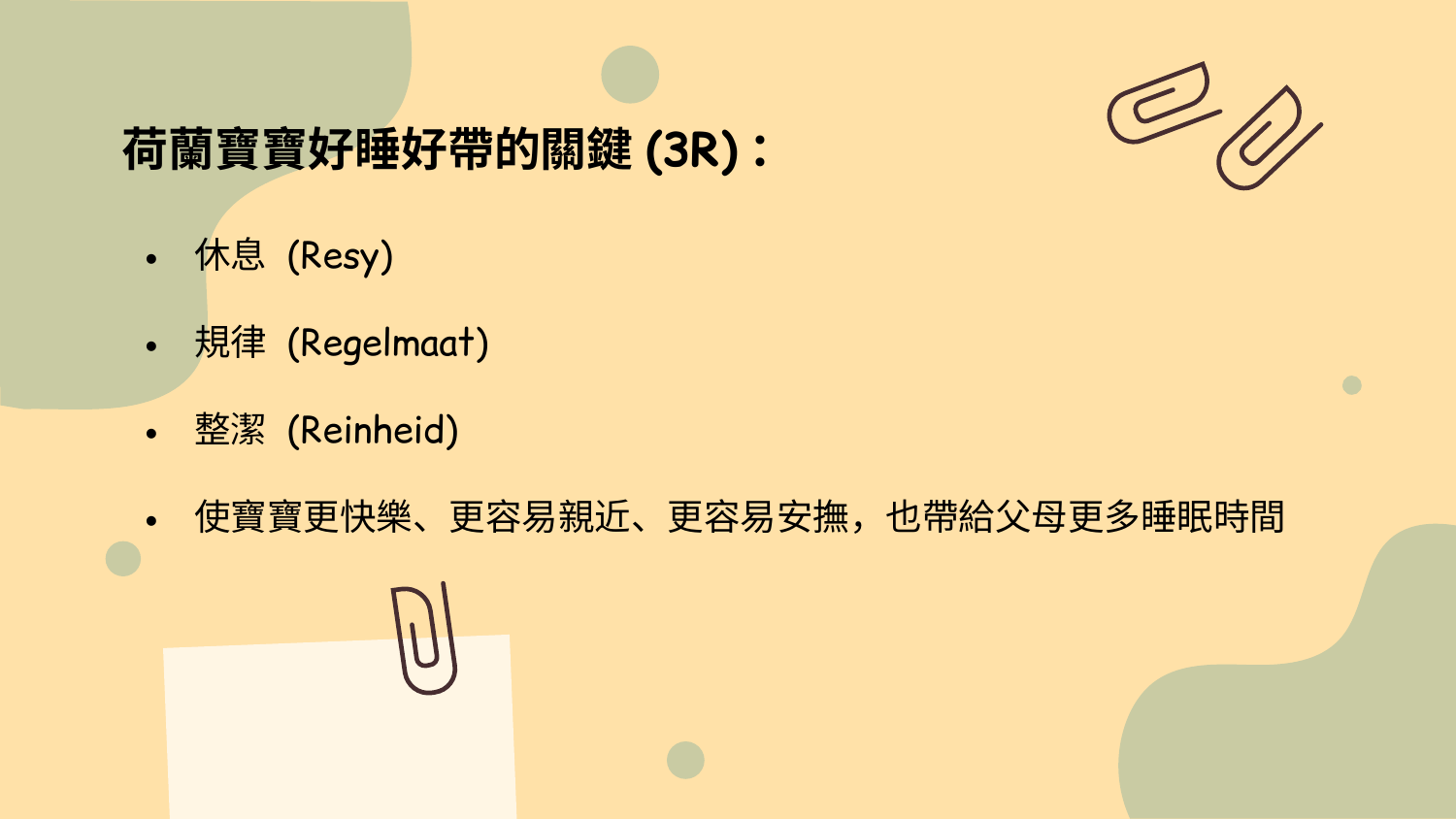

荷蘭寶寶好睡好帶的關鍵(3R)：

休息 (Resy)

規律 (Regelmaat)

整潔 (Reinheid)

使寶寶更快樂、更容易親近、更容易安撫，也帶給父母更多睡眠時間